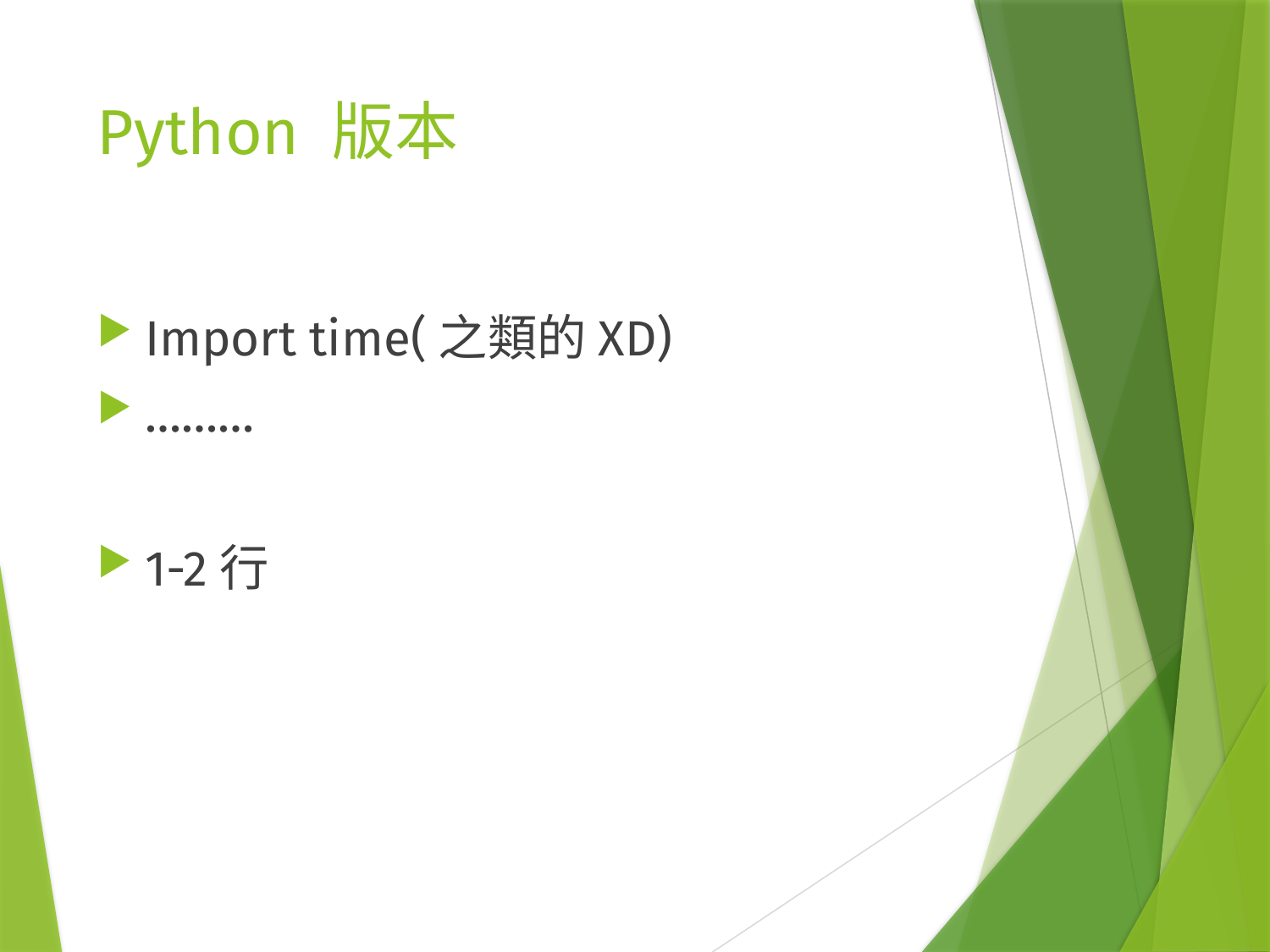

# Python 版本
Import time(之類的XD)
………

1-2行